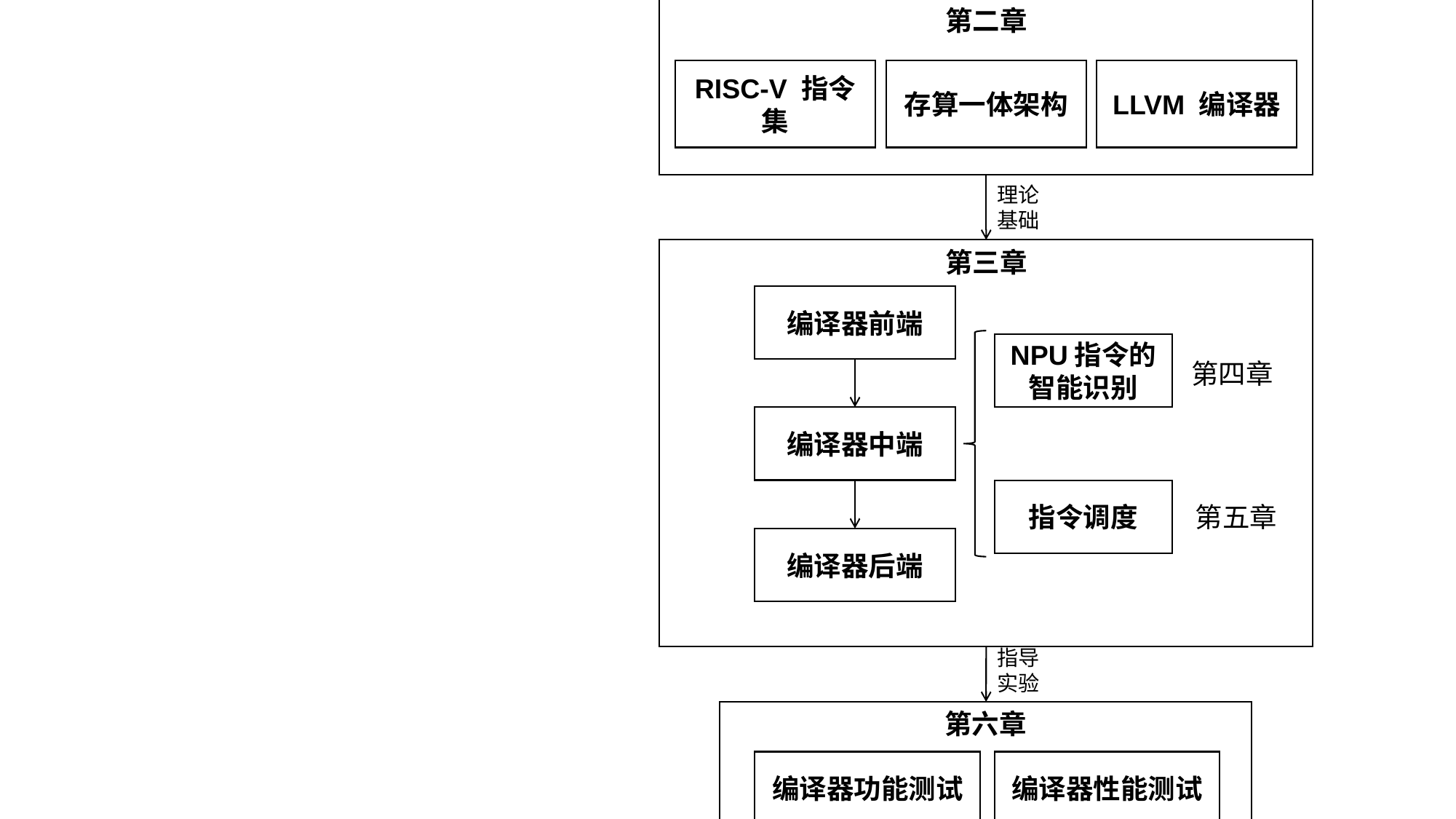

第二章
RISC-V 指令集
存算一体架构
LLVM 编译器
理论
基础
第三章
编译器前端

NPU指令的智能识别
第四章
编译器中端
指令调度
第五章
编译器后端
指导
实验
第六章
编译器功能测试
编译器性能测试